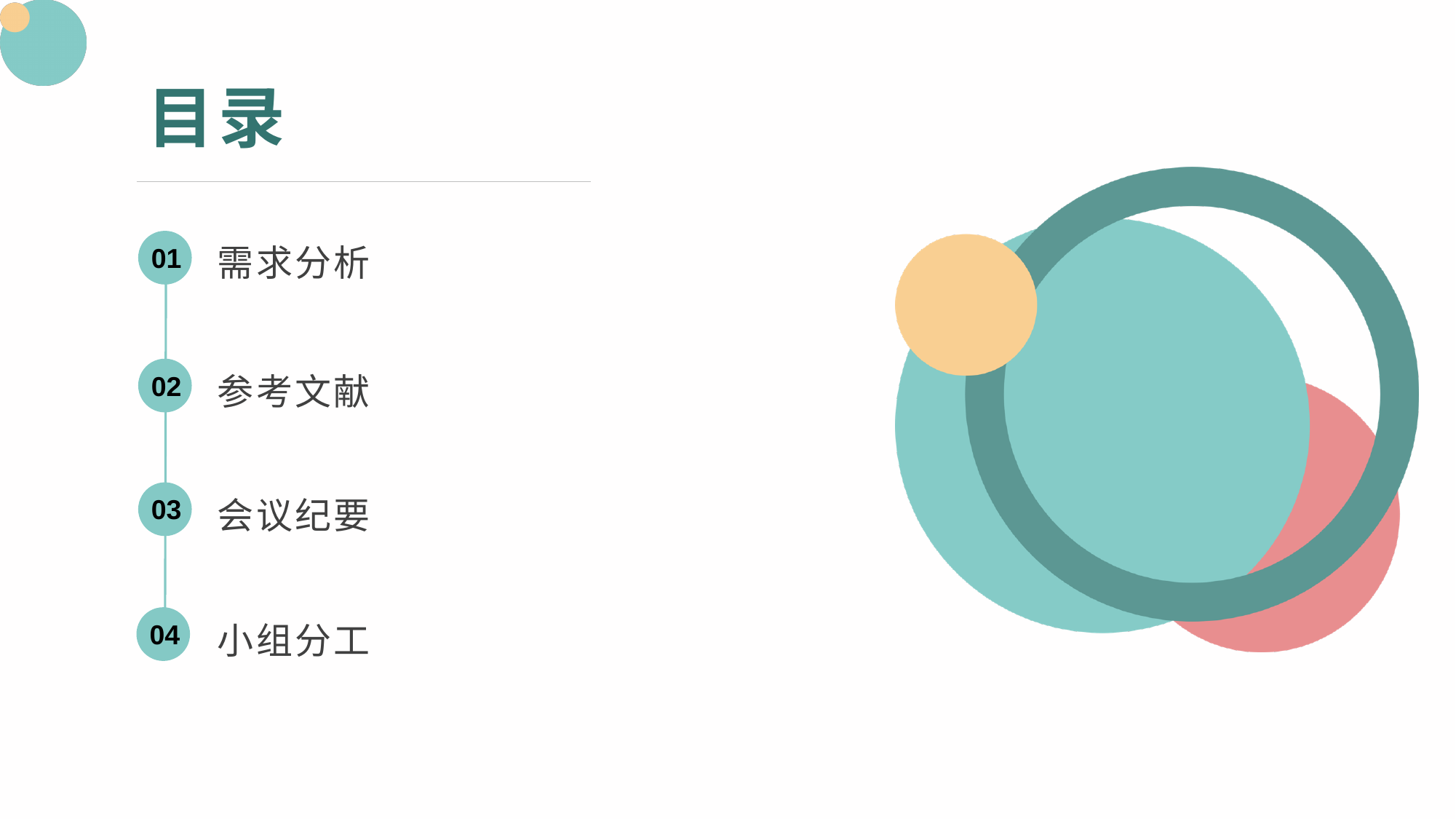

目录

需求分析
01

02
参考文献

03
会议纪要

04
小组分工